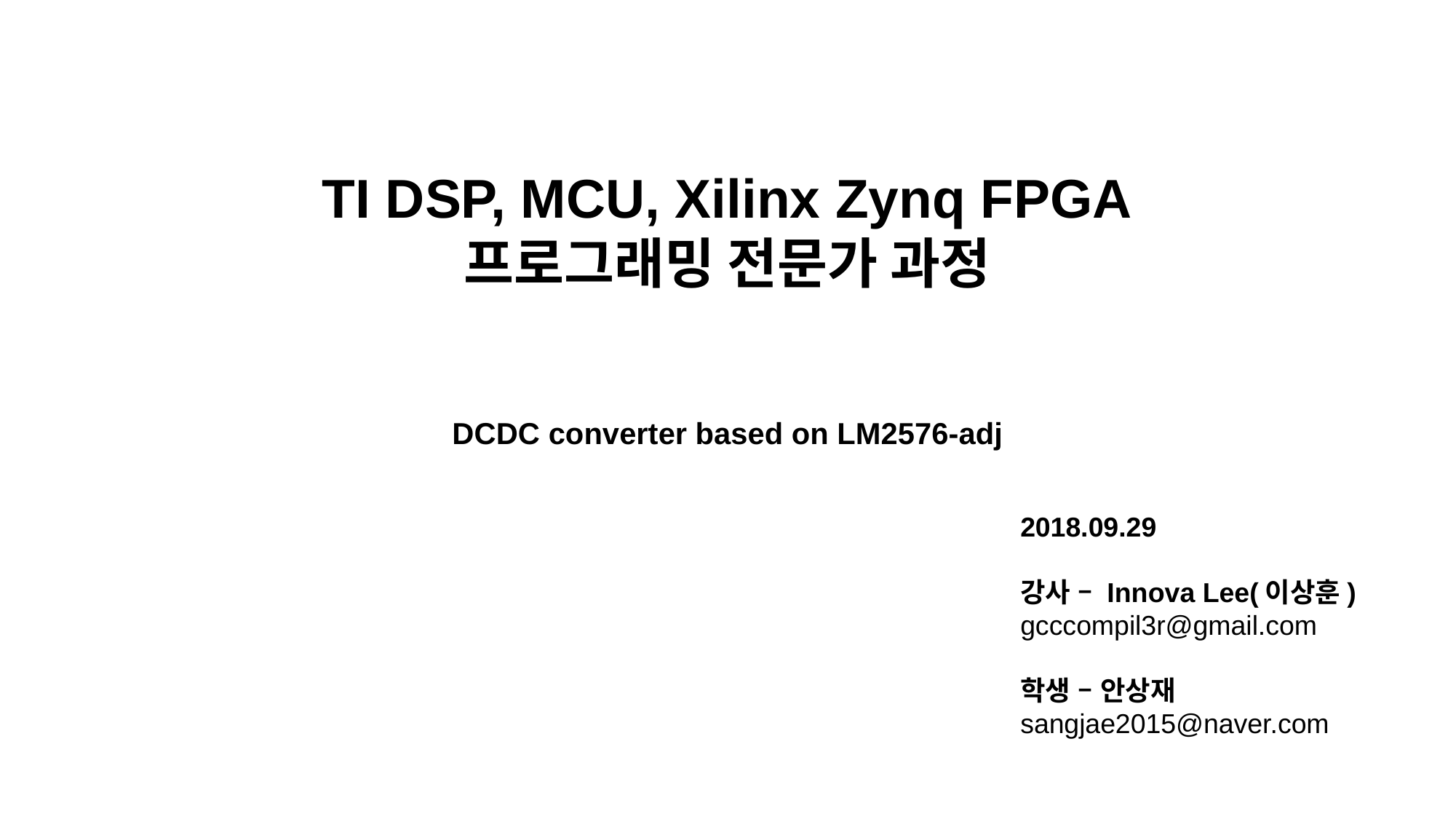

TI DSP, MCU, Xilinx Zynq FPGA
프로그래밍 전문가 과정
DCDC converter based on LM2576-adj
2018.09.29

강사 – Innova Lee(이상훈)
gcccompil3r@gmail.com

학생 – 안상재
sangjae2015@naver.com